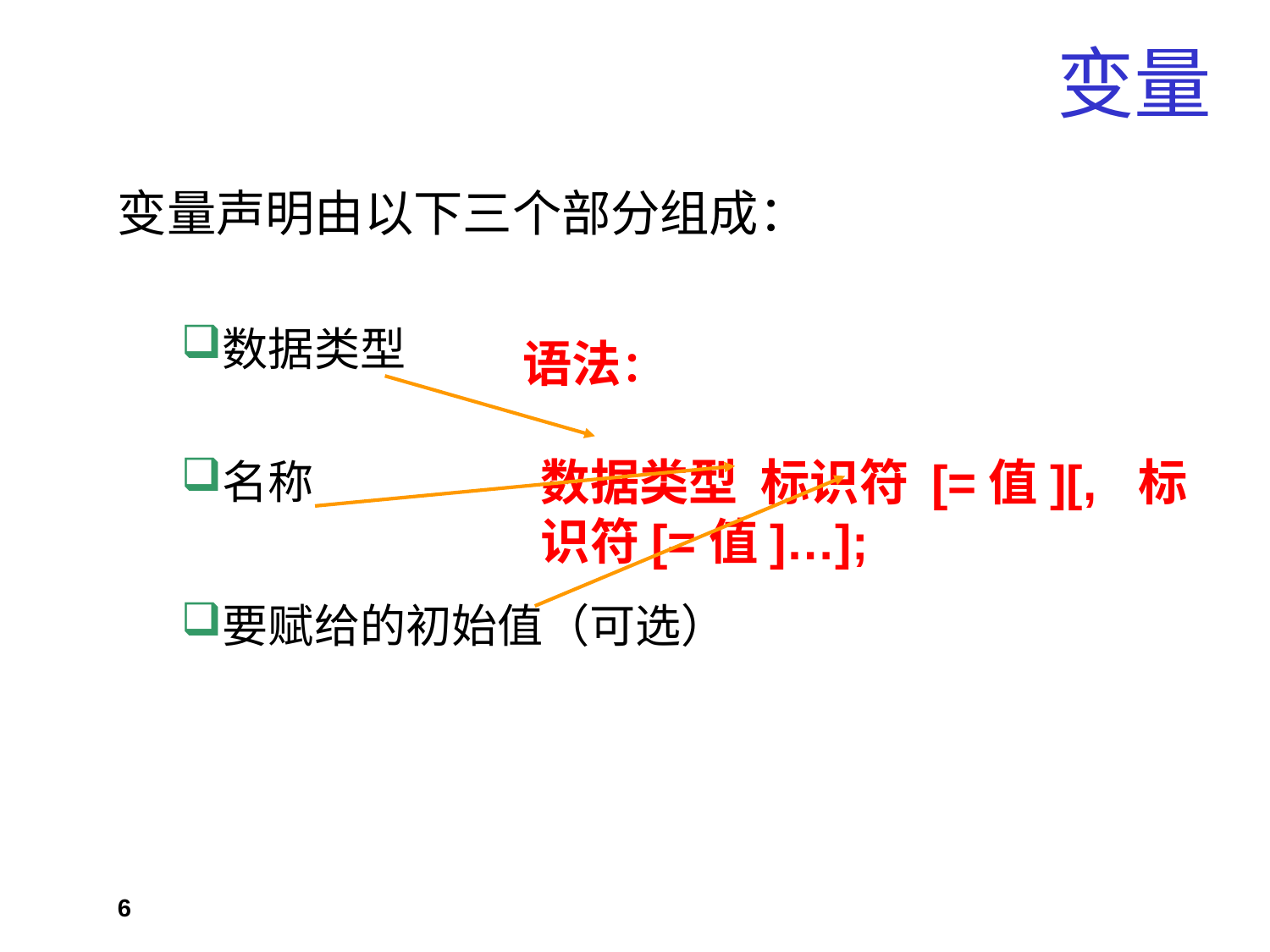

# 变量
变量声明由以下三个部分组成：

数据类型

名称

要赋给的初始值（可选）
   语法：

数据类型  标识符 [=值][, 标识符[=值]…];

6